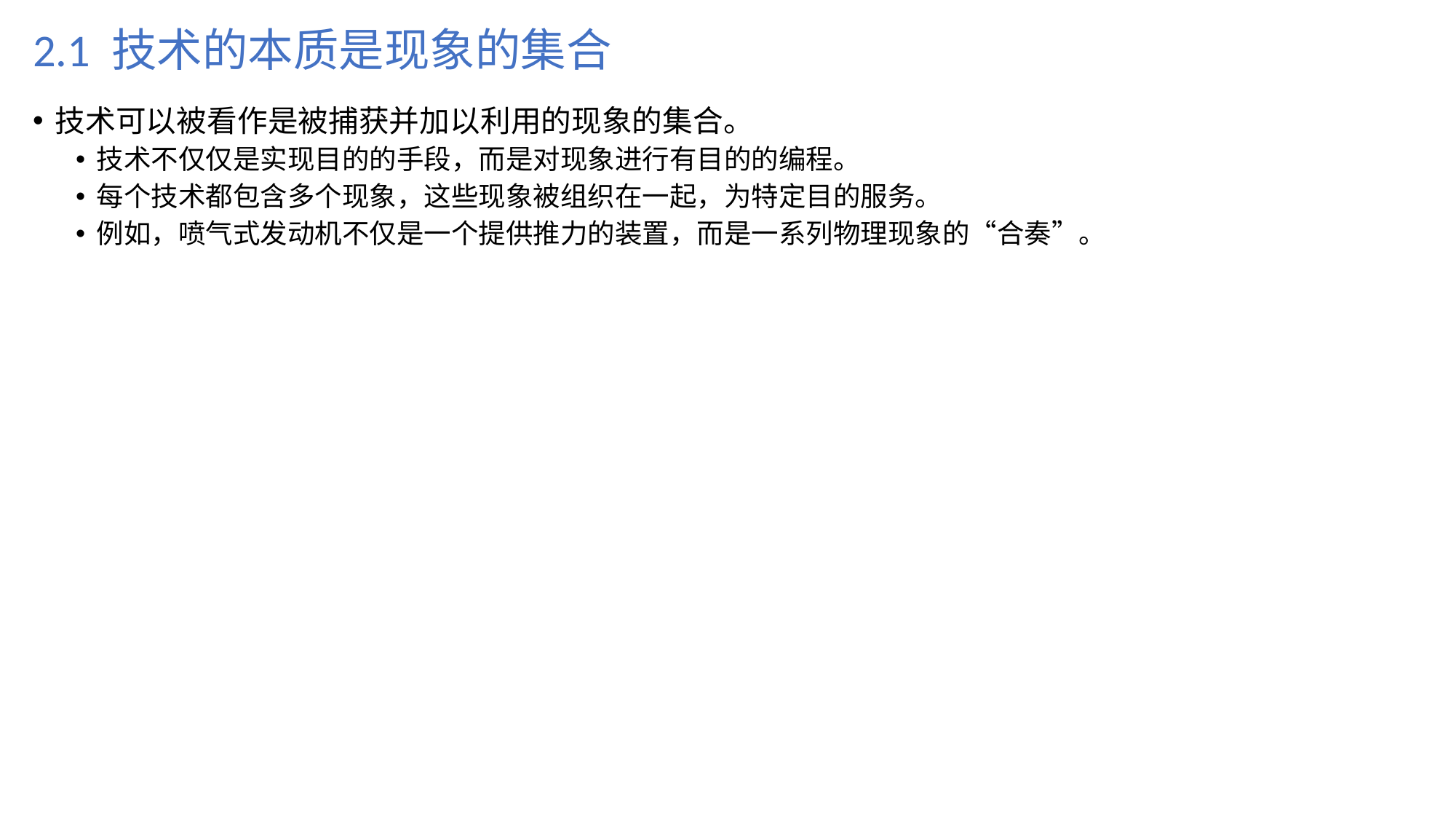

# 2.1 技术的本质是现象的集合
技术可以被看作是被捕获并加以利用的现象的集合。
技术不仅仅是实现目的的手段，而是对现象进行有目的的编程。
每个技术都包含多个现象，这些现象被组织在一起，为特定目的服务。
例如，喷气式发动机不仅是一个提供推力的装置，而是一系列物理现象的“合奏”。